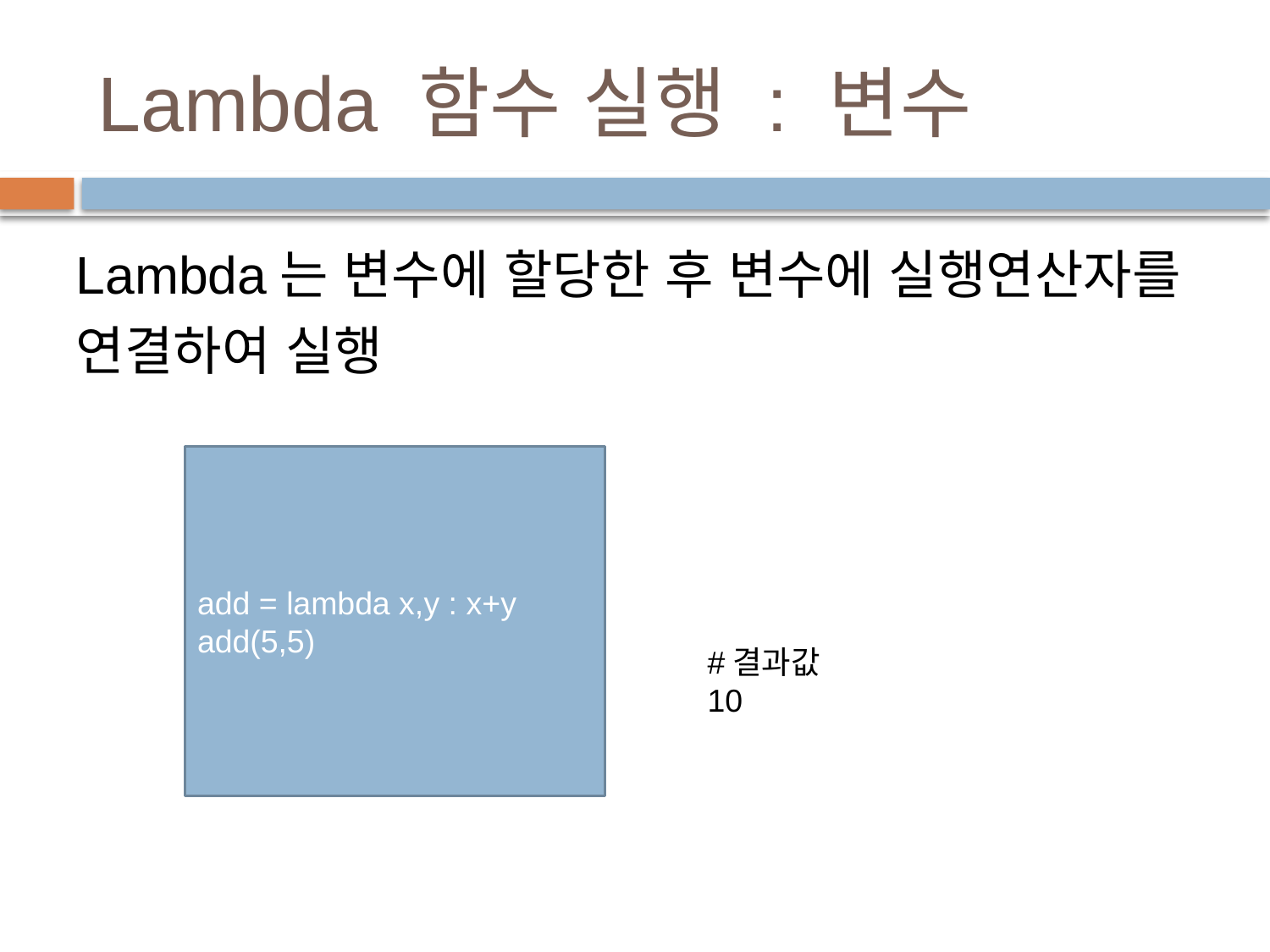

# Lambda 함수 실행 : 변수
Lambda는 변수에 할당한 후 변수에 실행연산자를 연결하여 실행

add = lambda x,y : x+y
add(5,5)
#결과값
10